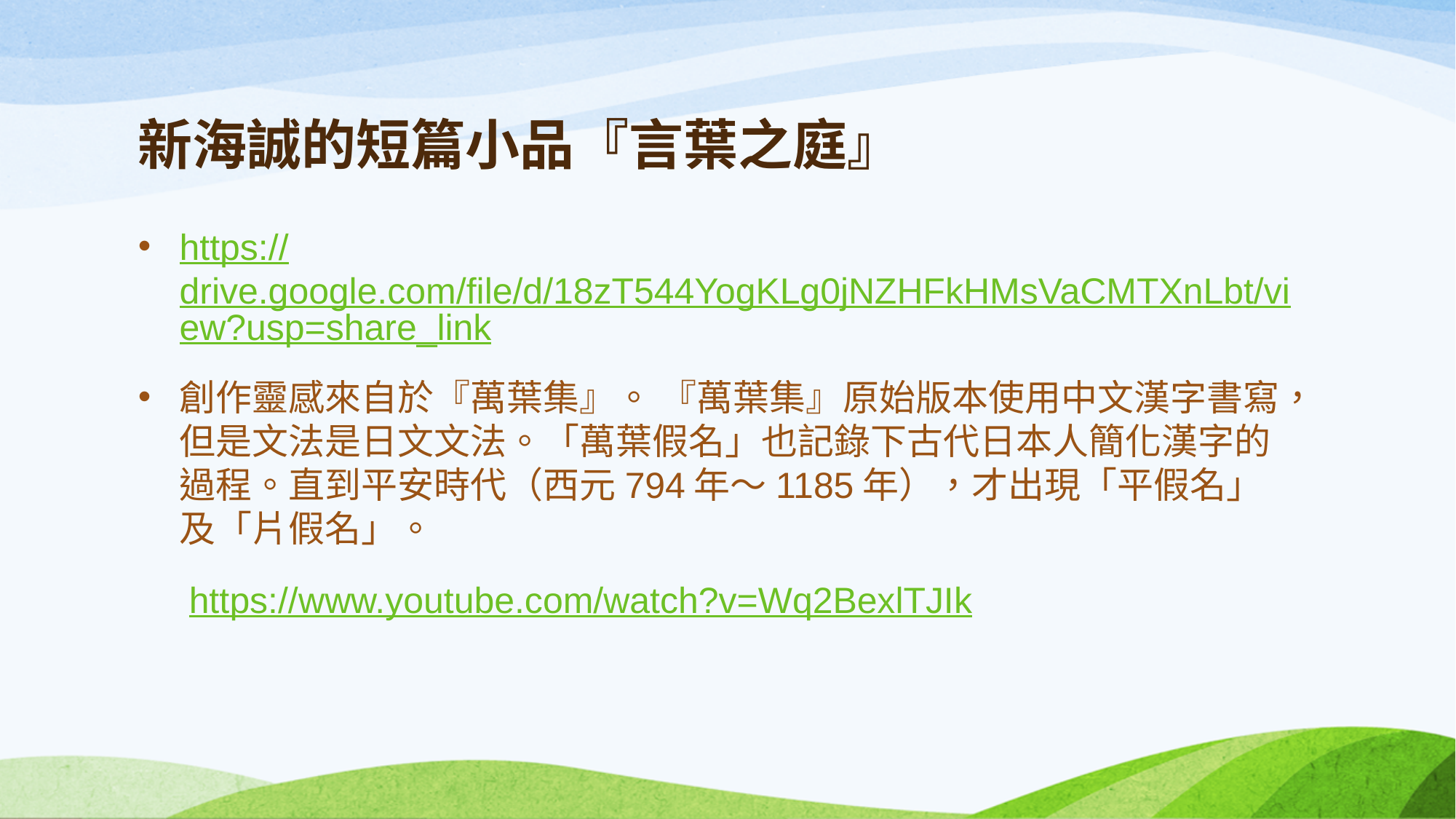

# 新海誠的短篇小品『言葉之庭』
https://drive.google.com/file/d/18zT544YogKLg0jNZHFkHMsVaCMTXnLbt/view?usp=share_link
創作靈感來自於『萬葉集』。 『萬葉集』原始版本使用中文漢字書寫，但是文法是日文文法。「萬葉假名」也記錄下古代日本人簡化漢字的過程。直到平安時代（西元794年～1185年），才出現「平假名」及「片假名」。
     https://www.youtube.com/watch?v=Wq2BexlTJIk